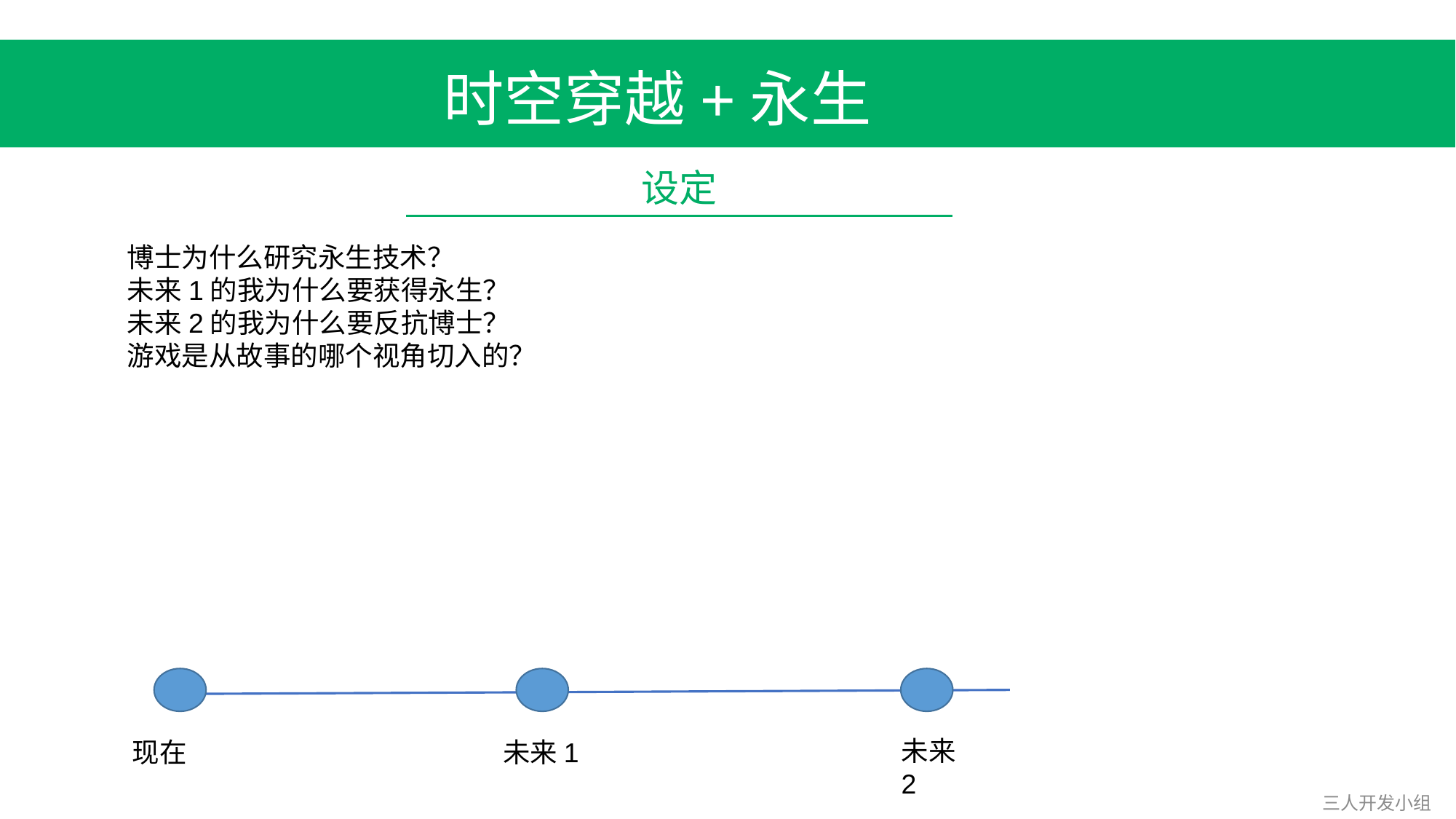

时空穿越+永生
设定
博士为什么研究永生技术？
未来1的我为什么要获得永生？
未来2的我为什么要反抗博士？
游戏是从故事的哪个视角切入的？

未来2
现在
未来1
三人开发小组